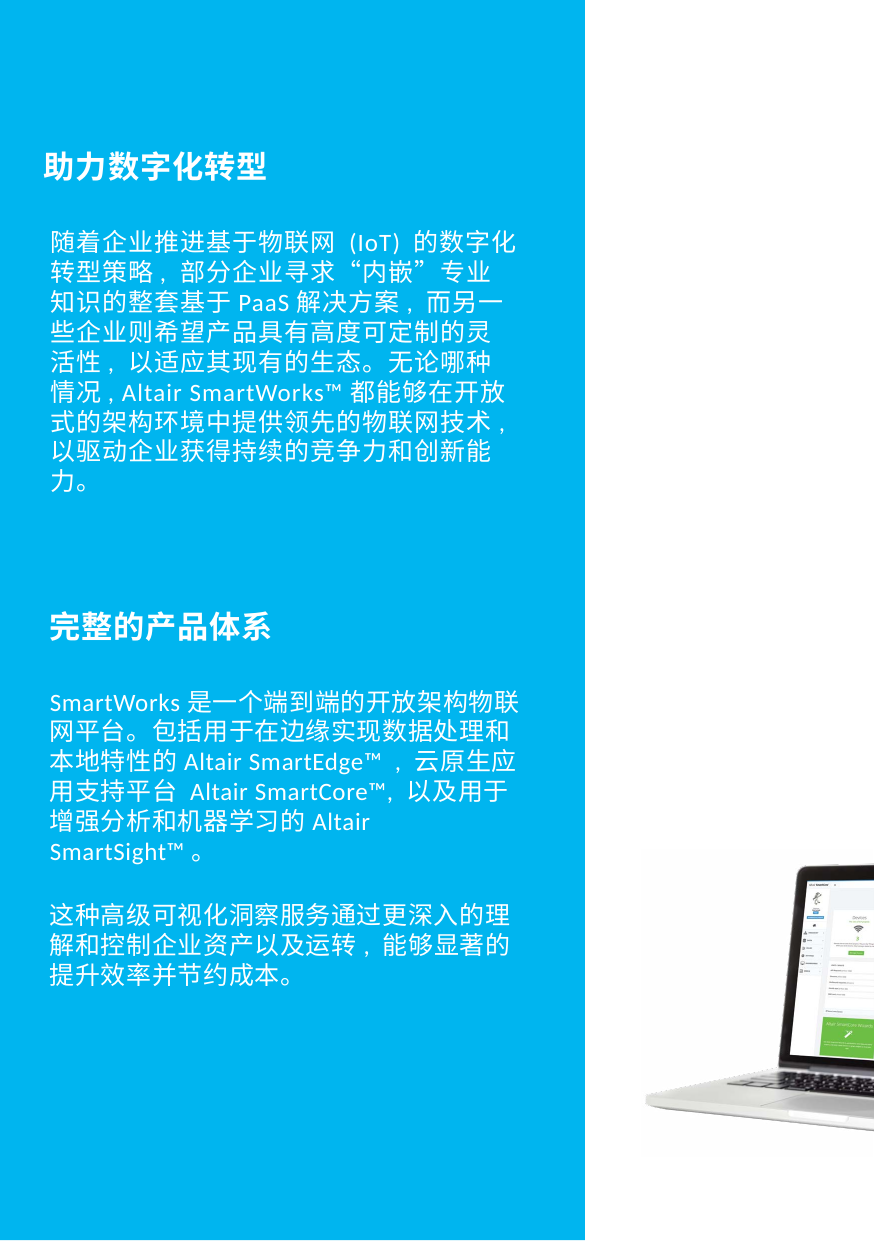

助力数字化转型

随着企业推进基于物联网 (IoT) 的数字化转型策略, 部分企业寻求“内嵌”专业知识的整套基于PaaS解决方案, 而另一些企业则希望产品具有高度可定制的灵活性, 以适应其现有的生态。无论哪种情况, Altair SmartWorks™都能够在开放式的架构环境中提供领先的物联网技术, 以驱动企业获得持续的竞争力和创新能力。

完整的产品体系

SmartWorks是一个端到端的开放架构物联网平台。包括用于在边缘实现数据处理和本地特性的Altair SmartEdge™  , 云原生应用支持平台 Altair SmartCore™, 以及用于增强分析和机器学习的Altair SmartSight™。

这种高级可视化洞察服务通过更深入的理解和控制企业资产以及运转, 能够显著的提升效率并节约成本。